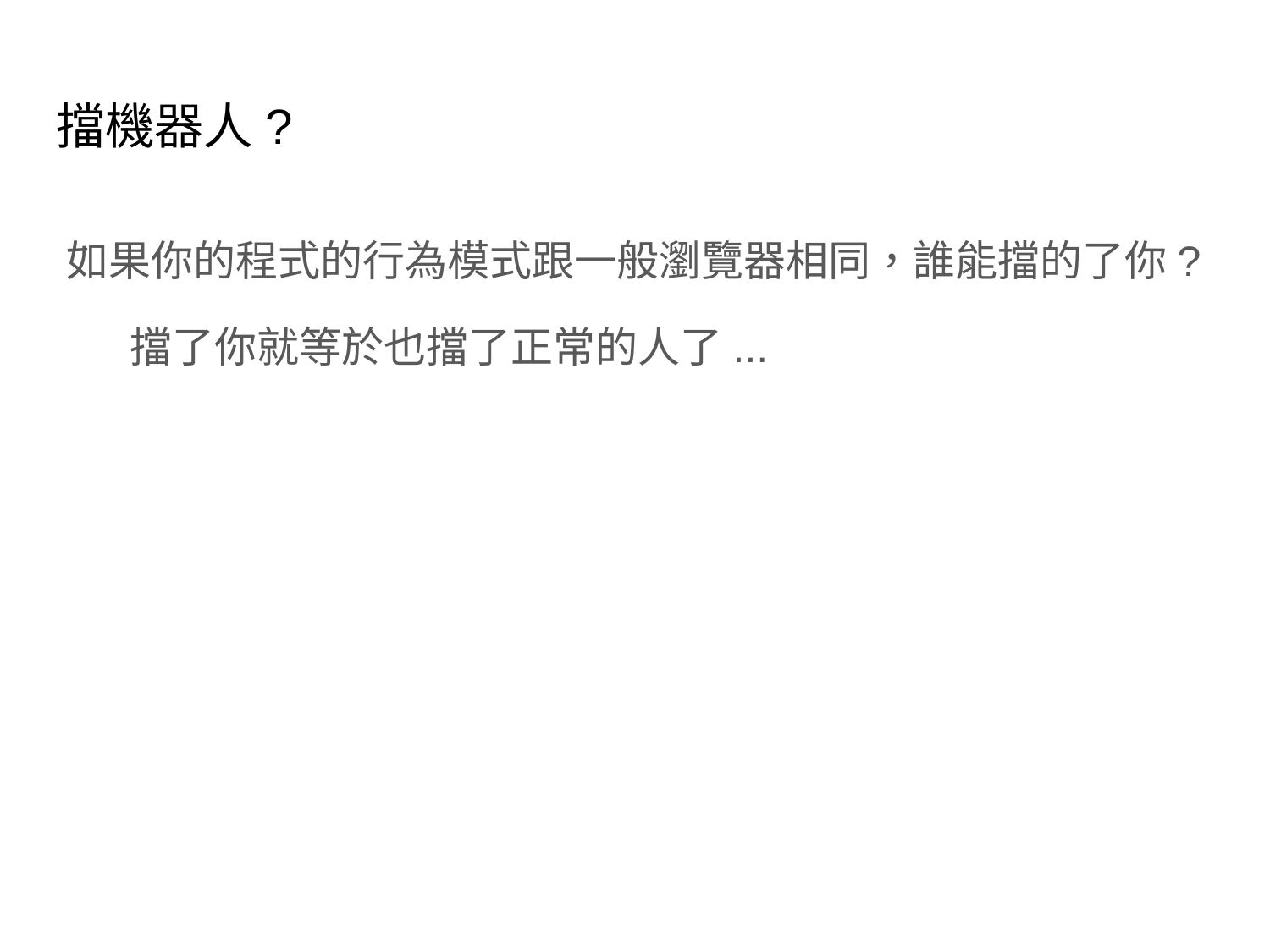

# 擋機器人?
如果你的程式的行為模式跟一般瀏覽器相同，誰能擋的了你?
擋了你就等於也擋了正常的人了...